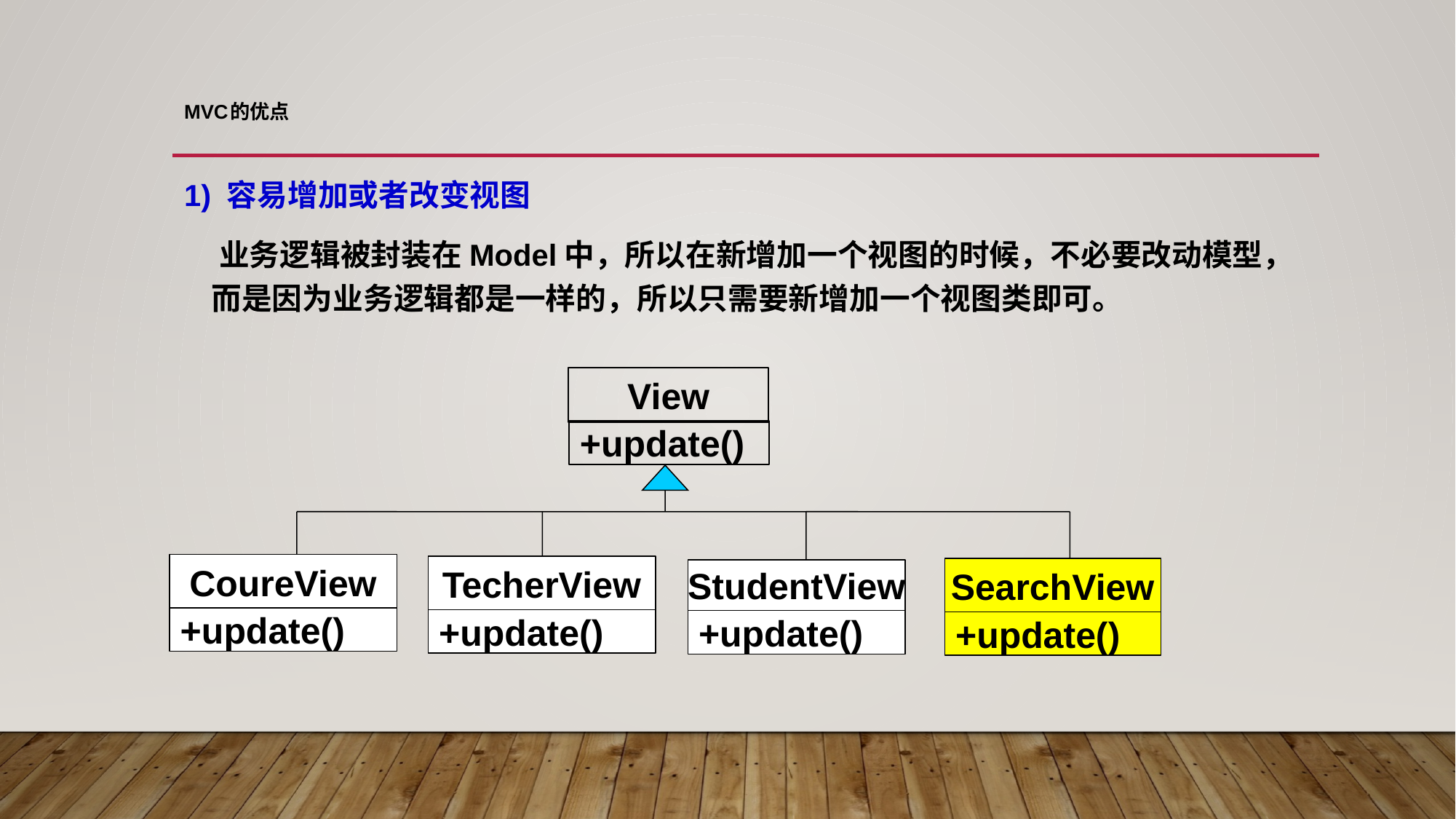

# MVC的优点
1) 容易增加或者改变视图
    业务逻辑被封装在Model中，所以在新增加一个视图的时候，不必要改动模型，而是因为业务逻辑都是一样的，所以只需要新增加一个视图类即可。

View
+update()

SearchView
+update()
CoureView
TecherView
StudentView
+update()
+update()
+update()